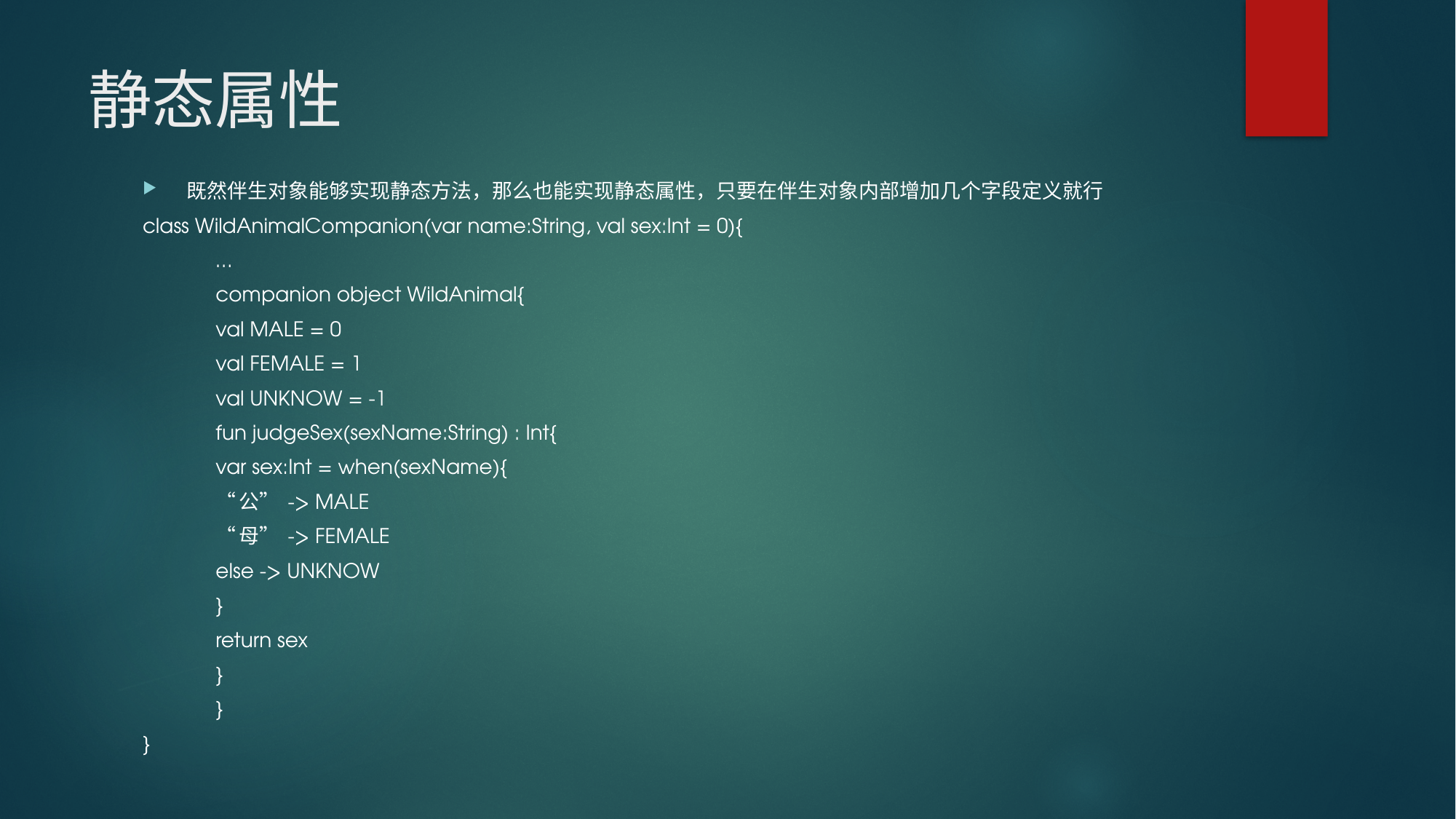

# 静态属性
既然伴生对象能够实现静态方法，那么也能实现静态属性，只要在伴生对象内部增加几个字段定义就行
class WildAnimalCompanion(var name:String, val sex:Int = 0){
	…
	companion object WildAnimal{
		val MALE = 0
		val FEMALE = 1
		val UNKNOW = -1
		fun judgeSex(sexName:String) : Int{
			var sex:Int = when(sexName){
				“公” -> MALE
				“母” -> FEMALE
				else -> UNKNOW
			}
			return sex
		}
	}
}